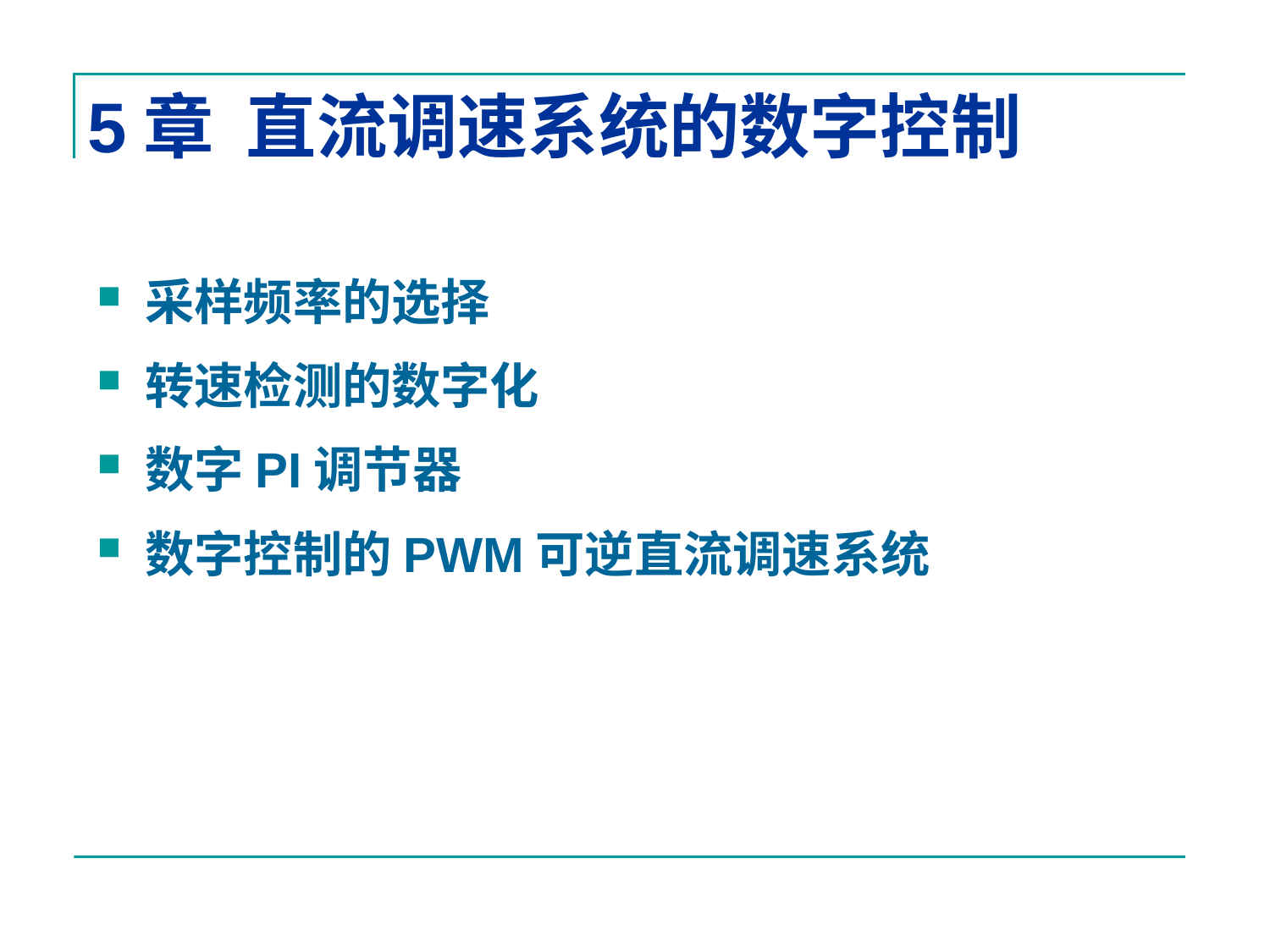

5章  直流调速系统的数字控制

采样频率的选择
转速检测的数字化
数字PI调节器
数字控制的PWM可逆直流调速系统